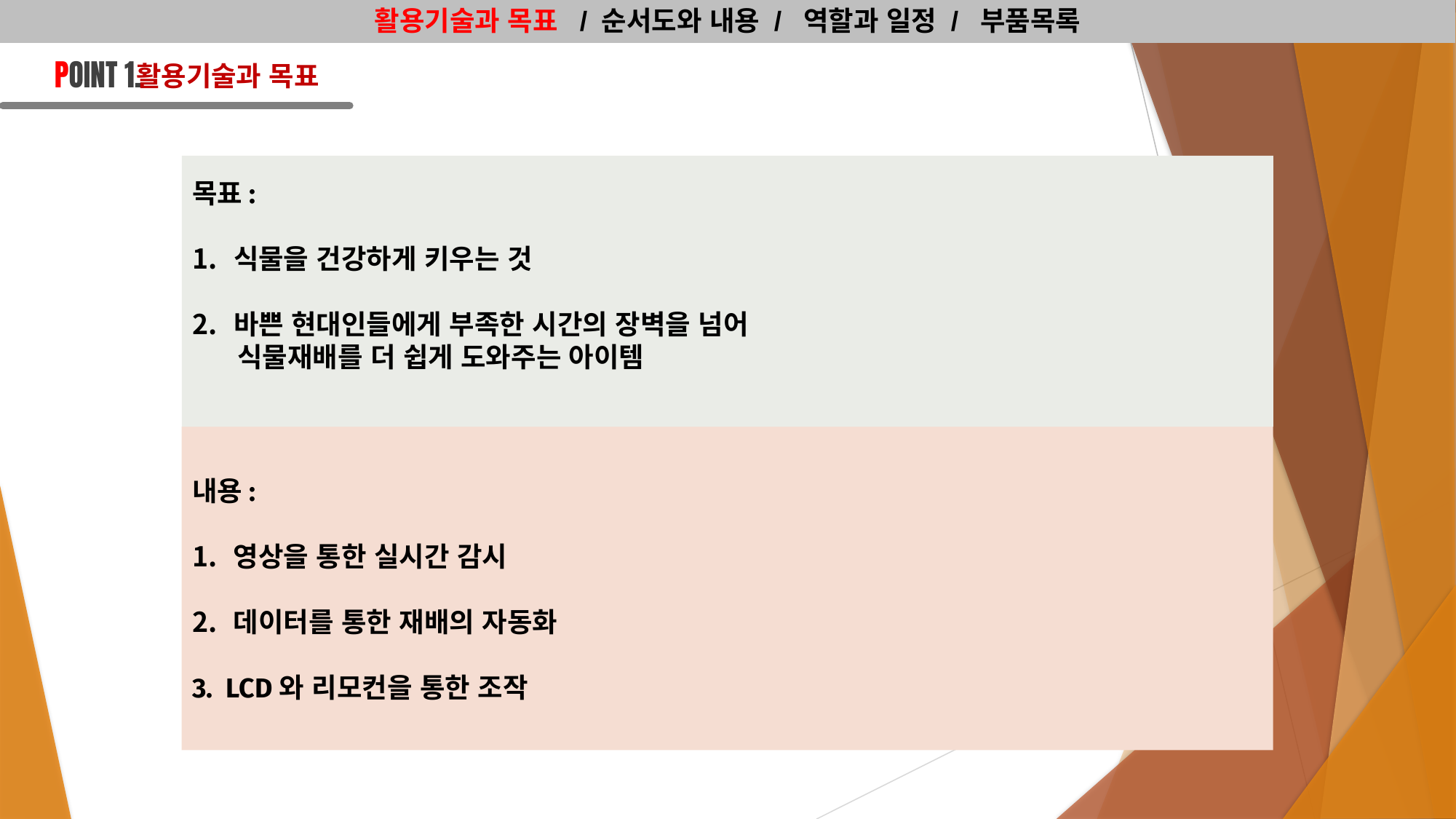

활용기술과 목표  / 순서도와 내용 /  역할과 일정 /  부품목록
POINT 1.
활용기술과 목표
목표:

식물을 건강하게 키우는 것

바쁜 현대인들에게 부족한 시간의 장벽을 넘어
     식물재배를 더 쉽게 도와주는 아이템

내용:

영상을 통한 실시간 감시

데이터를 통한 재배의 자동화

3.  LCD와 리모컨을 통한 조작